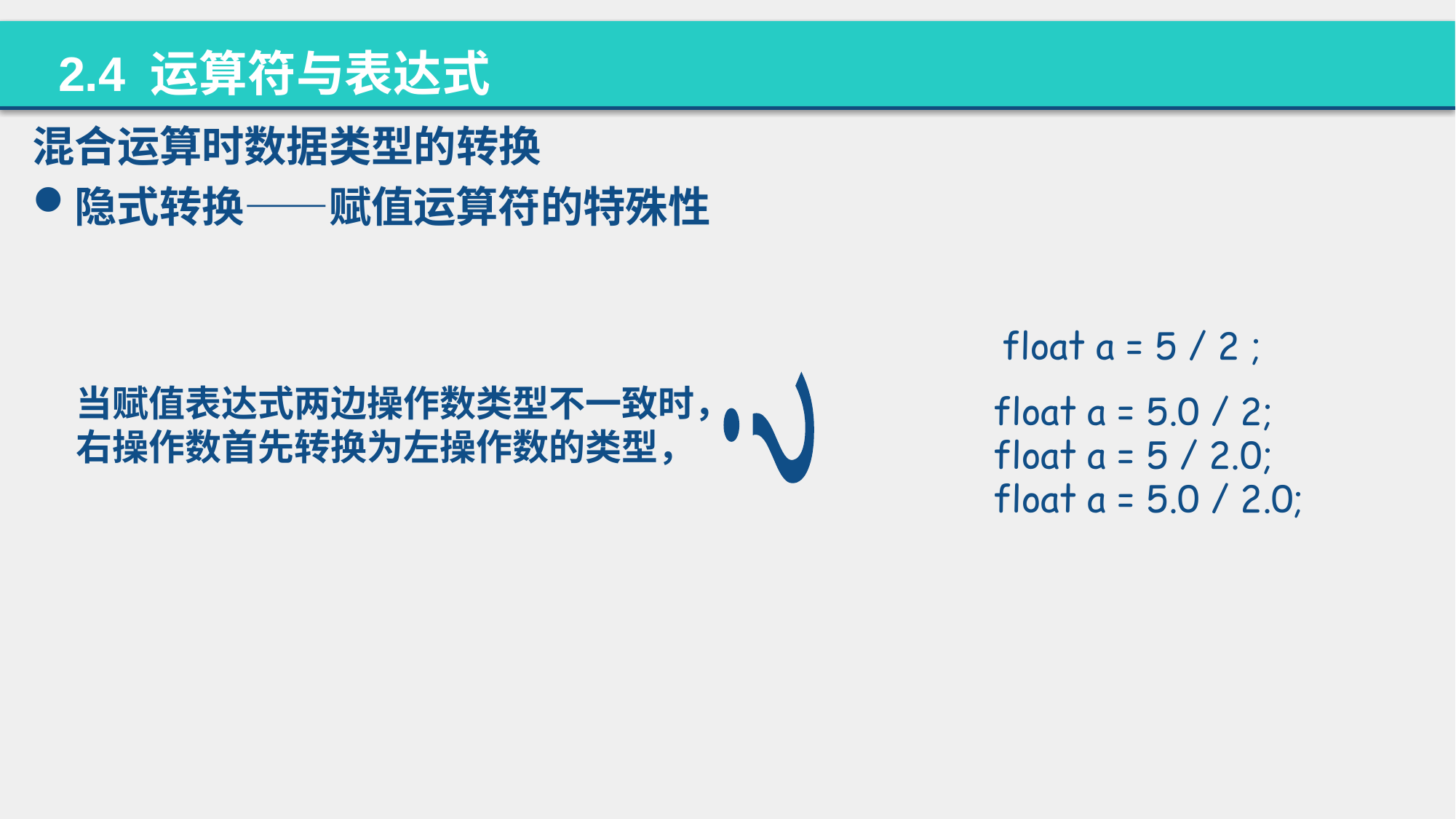

2.4 运算符与表达式
混合运算时数据类型的转换
隐式转换——赋值运算符的特殊性

float a = 5 / 2 ;

当赋值表达式两边操作数类型不一致时，右操作数首先转换为左操作数的类型，
？
float a = 5.0 / 2;
float a = 5 / 2.0;
float a = 5.0 / 2.0;